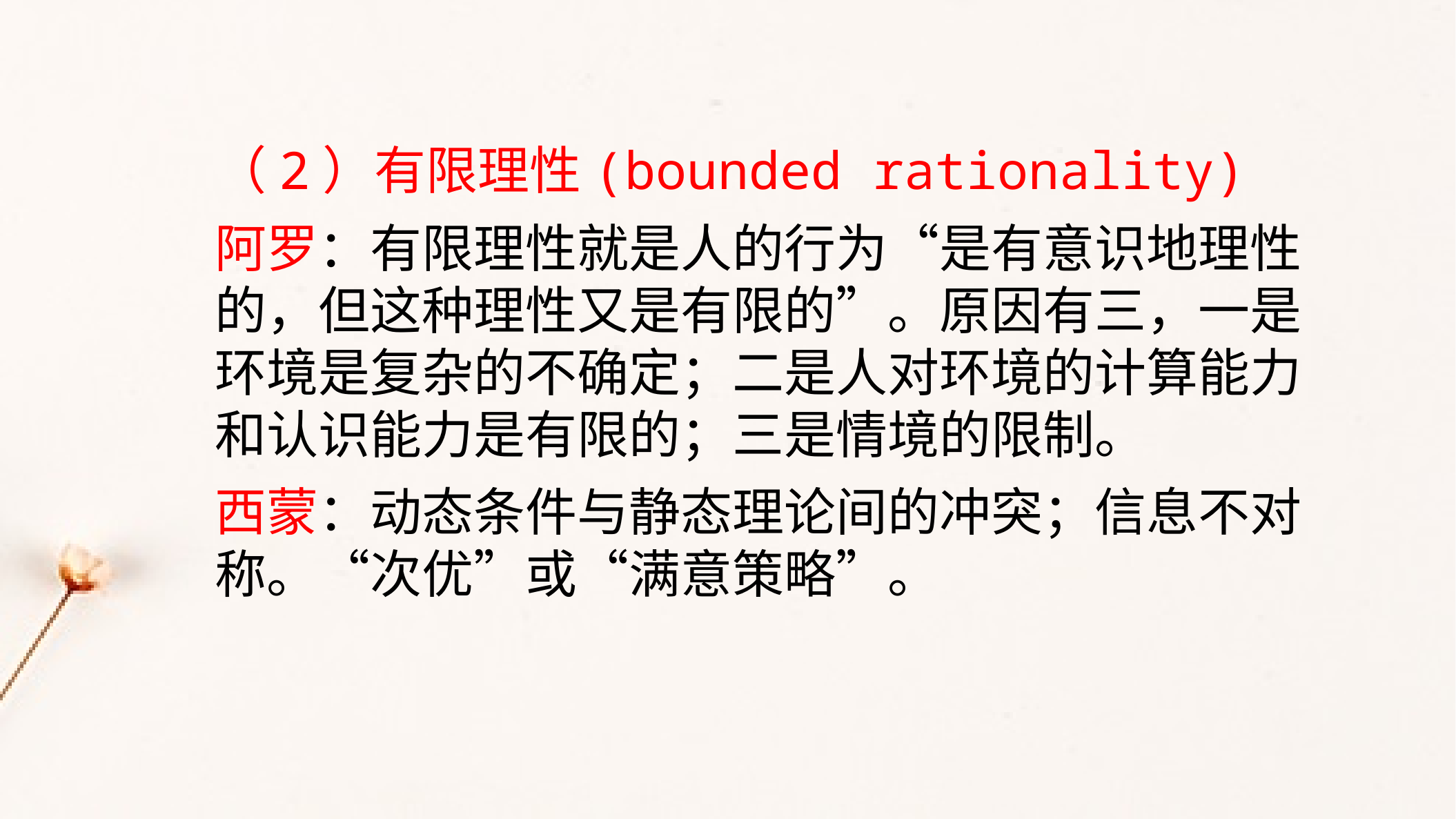

（2）有限理性(bounded rationality)
阿罗：有限理性就是人的行为“是有意识地理性的，但这种理性又是有限的”。原因有三，一是环境是复杂的不确定；二是人对环境的计算能力和认识能力是有限的；三是情境的限制。
西蒙：动态条件与静态理论间的冲突；信息不对称。“次优”或“满意策略”。